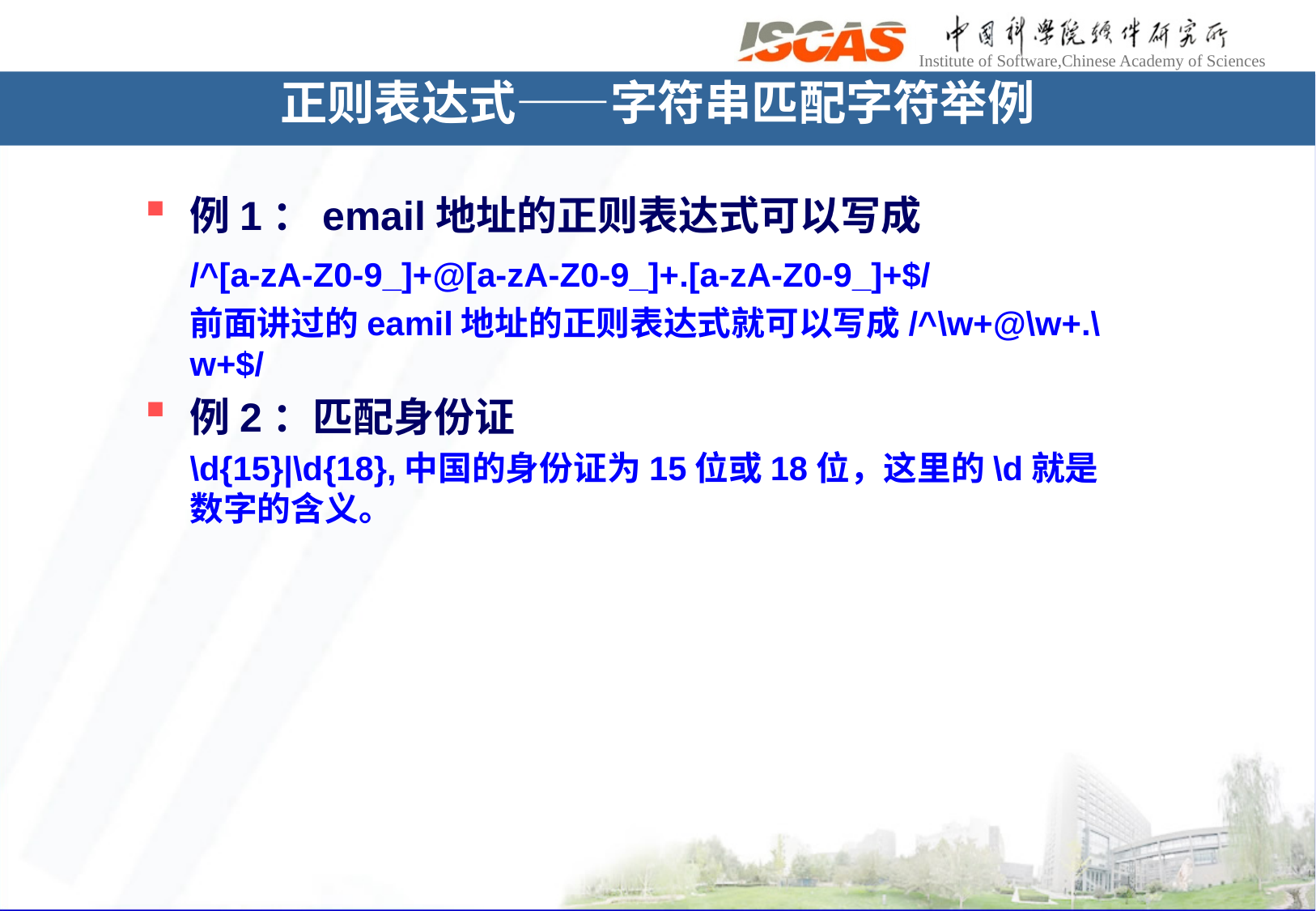

正则表达式——字符串匹配字符举例
例1：email地址的正则表达式可以写成
	/^[a-zA-Z0-9_]+@[a-zA-Z0-9_]+.[a-zA-Z0-9_]+$/
	前面讲过的eamil地址的正则表达式就可以写成/^\w+@\w+.\w+$/
例2：匹配身份证
	\d{15}|\d{18},中国的身份证为15位或18位，这里的\d就是数字的含义。